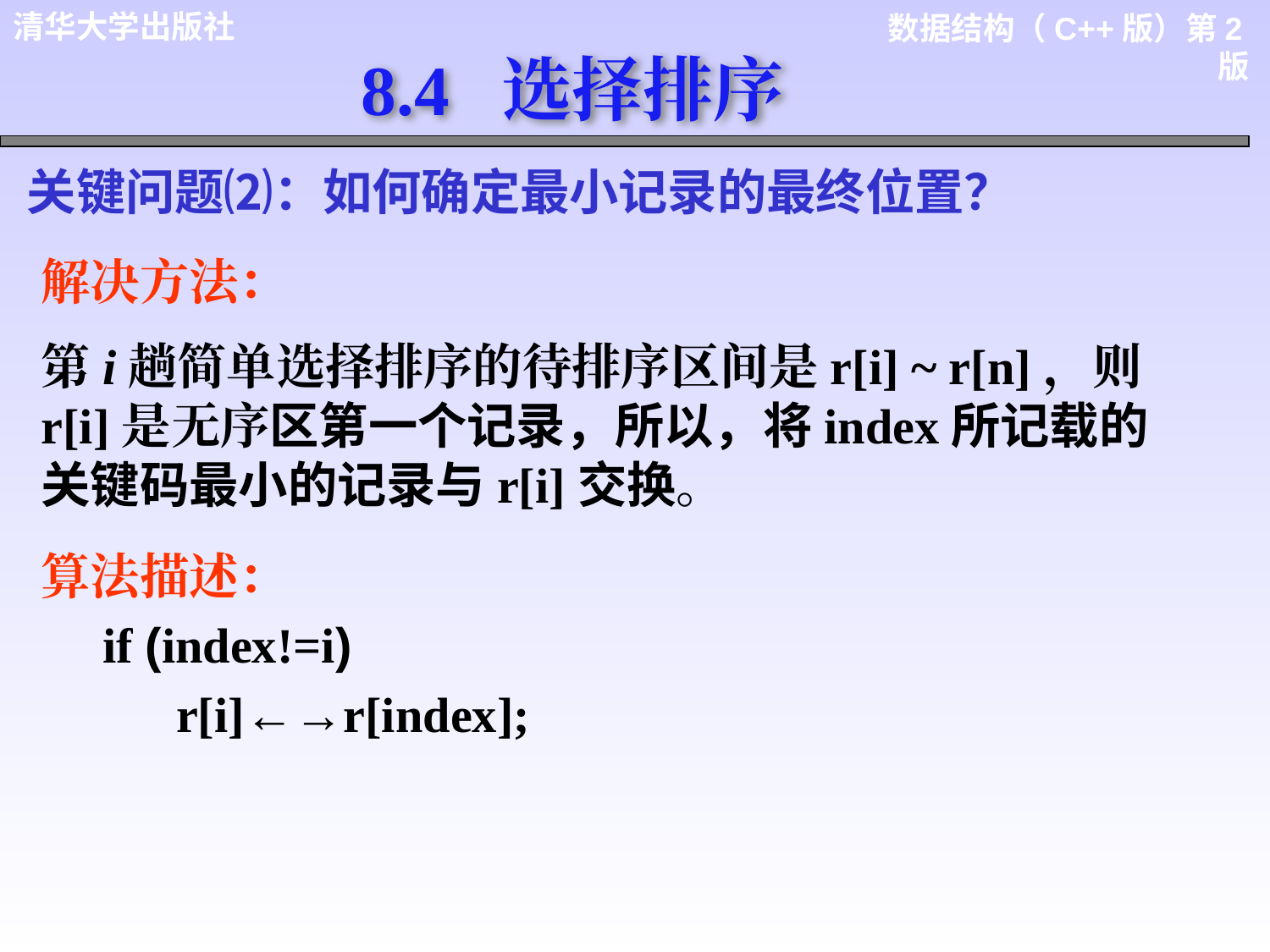

8.4  选择排序
关键问题⑵：如何确定最小记录的最终位置？
解决方法：
第i趟简单选择排序的待排序区间是r[i] ~ r[n]，则r[i]是无序区第一个记录，所以，将index所记载的关键码最小的记录与r[i]交换。
算法描述：
     if (index!=i)
           r[i]←→r[index];